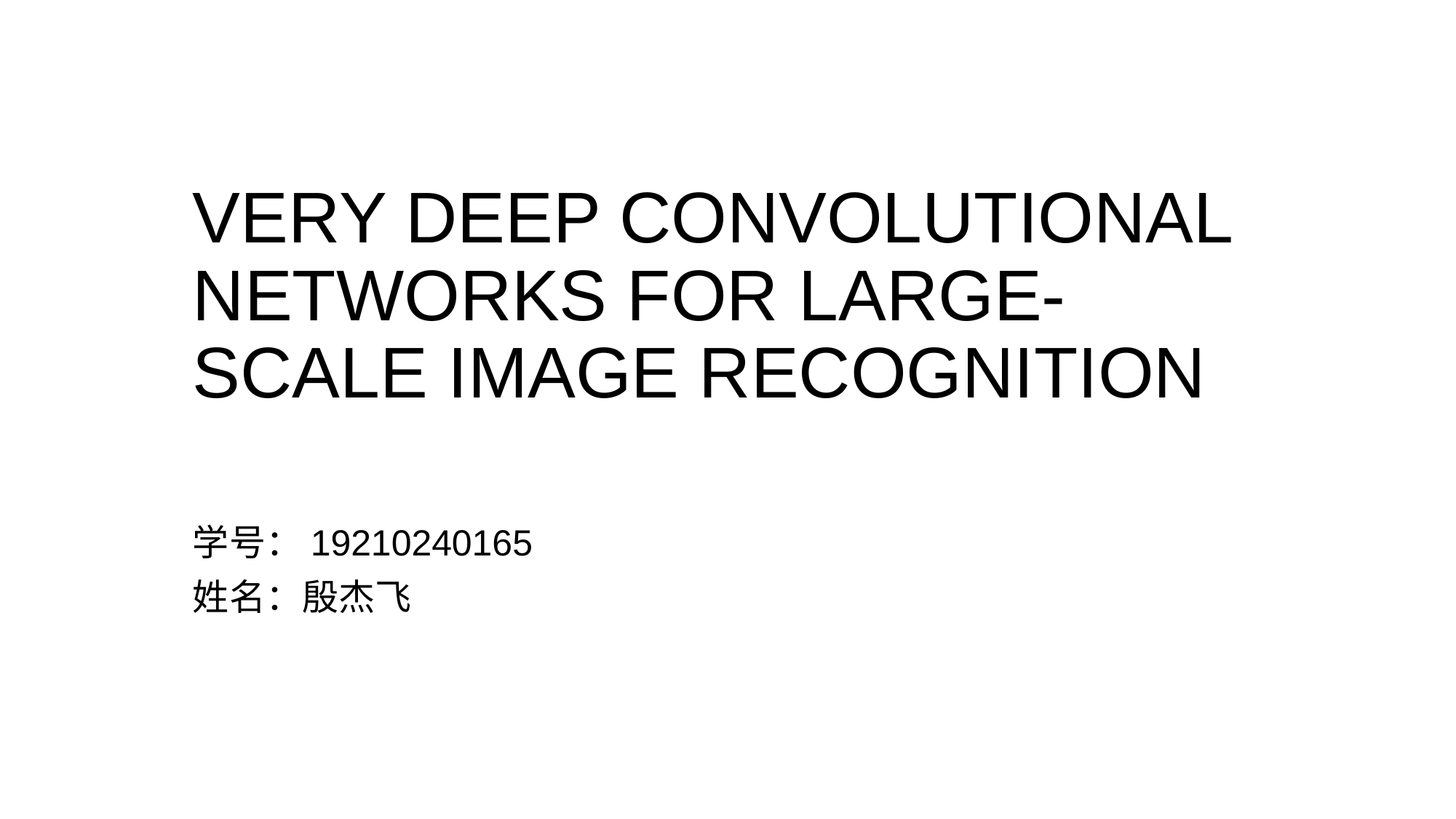

# VERY DEEP CONVOLUTIONAL NETWORKS FOR LARGE-SCALE IMAGE RECOGNITION
学号：19210240165
姓名：殷杰飞